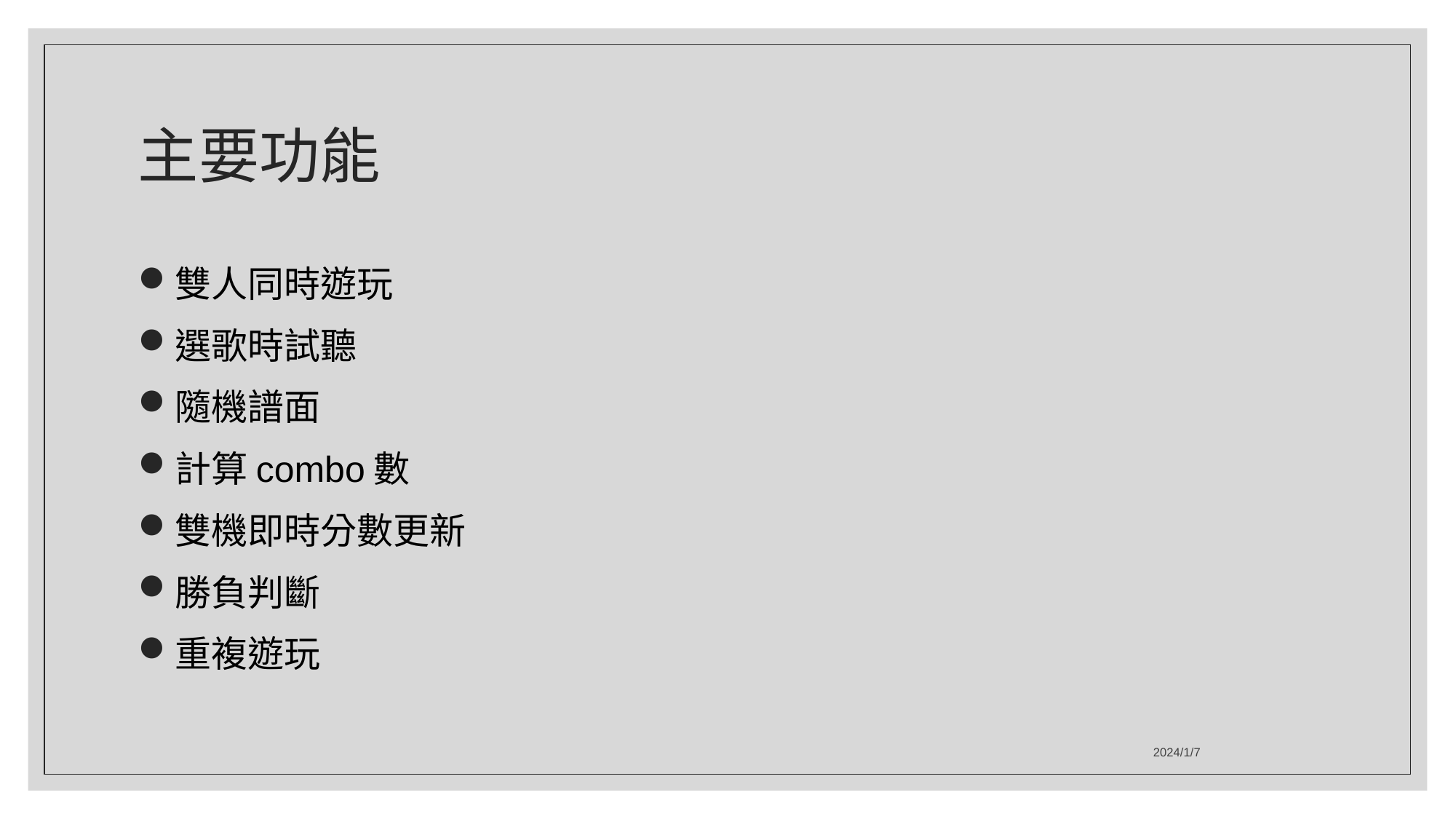

# 主要功能
雙人同時遊玩
選歌時試聽
隨機譜面
計算combo數
雙機即時分數更新
勝負判斷
重複遊玩
2024/1/7